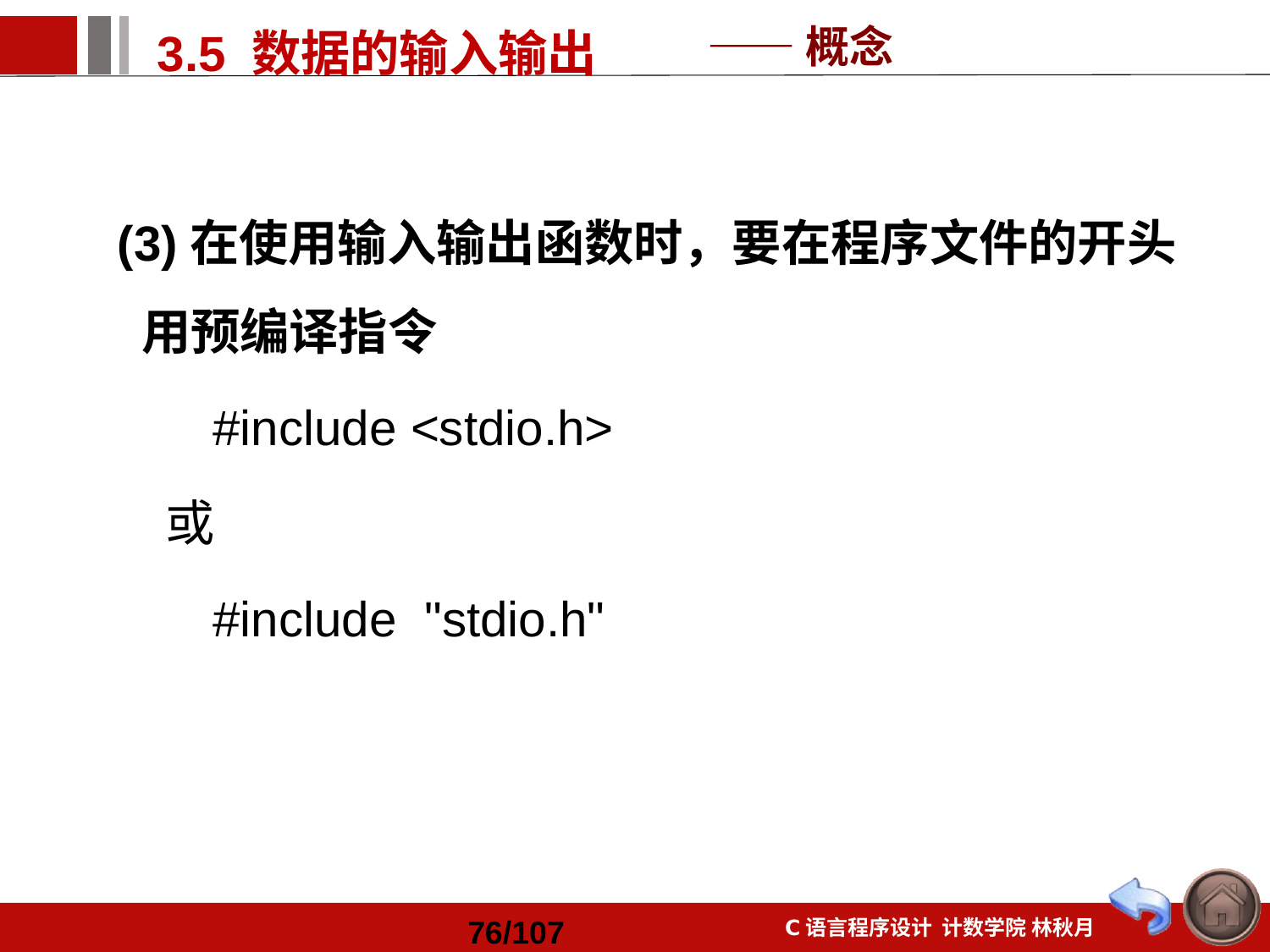

——概念
(3)在使用输入输出函数时，要在程序文件的开头用预编译指令
#include <stdio.h>
或
#include  "stdio.h"